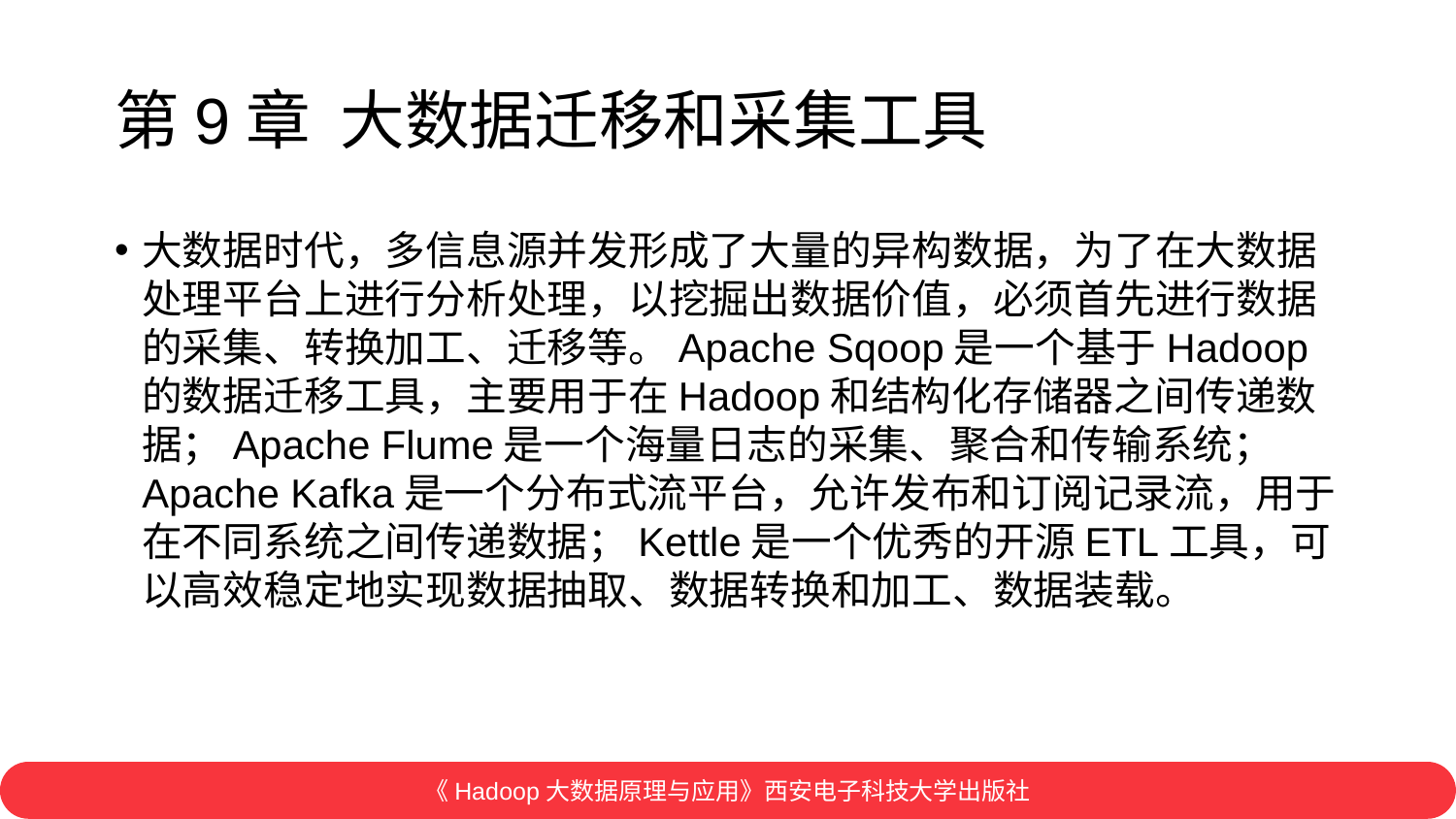

# 第9章  大数据迁移和采集工具
大数据时代，多信息源并发形成了大量的异构数据，为了在大数据处理平台上进行分析处理，以挖掘出数据价值，必须首先进行数据的采集、转换加工、迁移等。Apache Sqoop是一个基于Hadoop的数据迁移工具，主要用于在Hadoop和结构化存储器之间传递数据；Apache Flume是一个海量日志的采集、聚合和传输系统；Apache Kafka是一个分布式流平台，允许发布和订阅记录流，用于在不同系统之间传递数据；Kettle是一个优秀的开源ETL工具，可以高效稳定地实现数据抽取、数据转换和加工、数据装载。